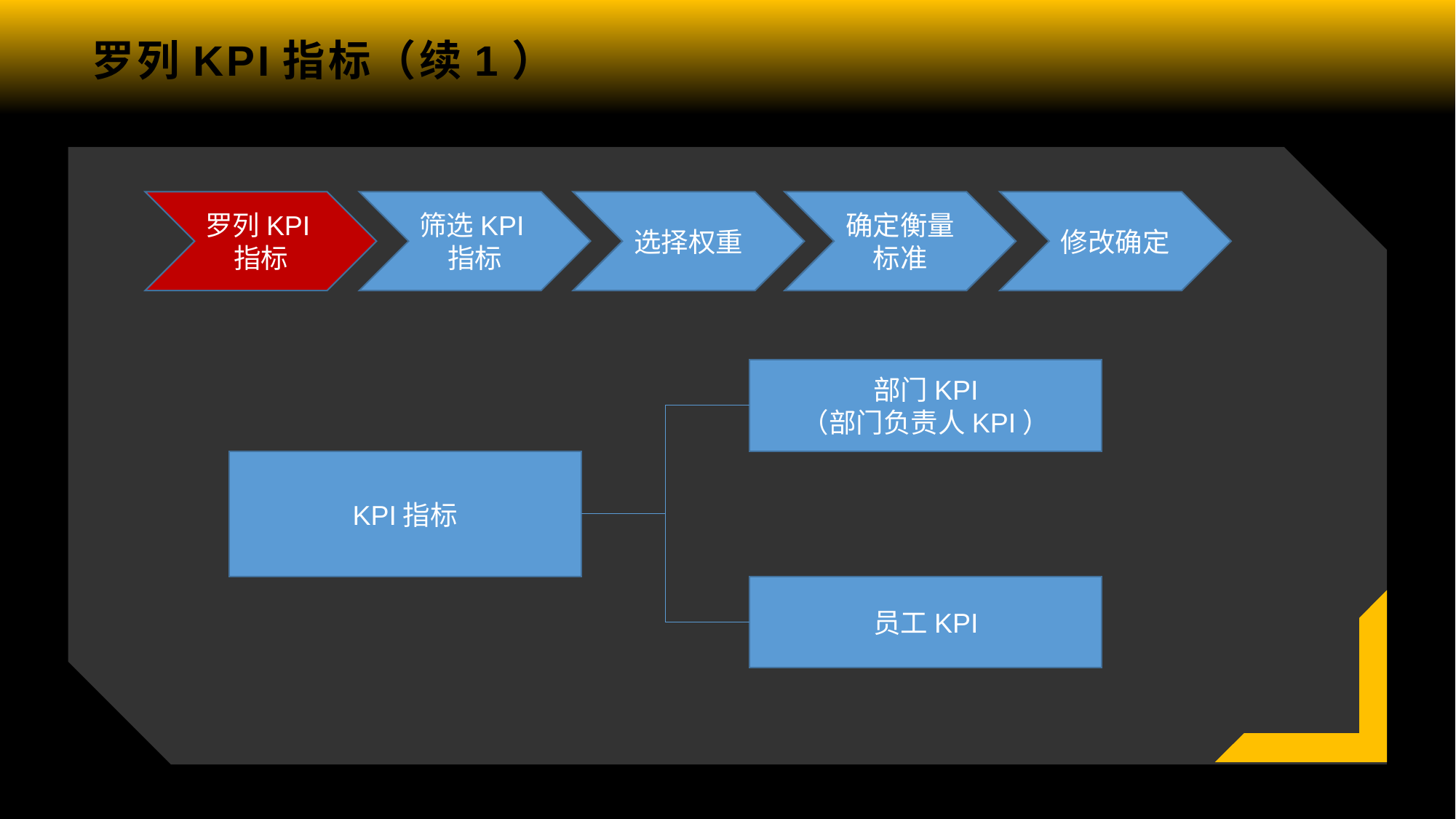

# 罗列KPI指标（续1）

罗列KPI指标
筛选KPI指标
选择权重
确定衡量标准
修改确定
部门KPI
（部门负责人KPI）
KPI指标
员工KPI